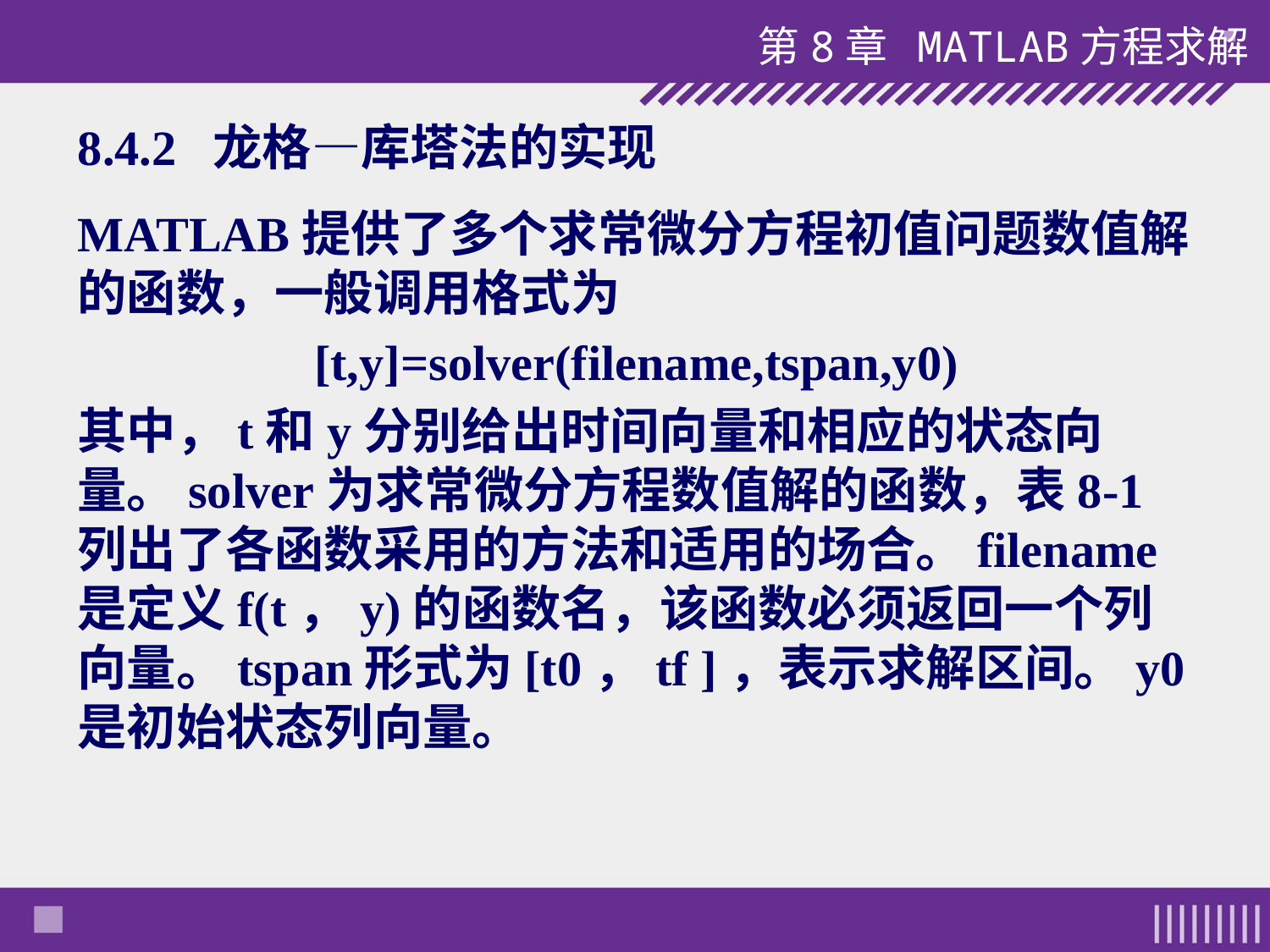

第8章  MATLAB方程求解
# 8.4.2  龙格—库塔法的实现
MATLAB提供了多个求常微分方程初值问题数值解的函数，一般调用格式为
[t,y]=solver(filename,tspan,y0)
其中，t和y分别给出时间向量和相应的状态向量。solver为求常微分方程数值解的函数，表8-1列出了各函数采用的方法和适用的场合。filename是定义f(t，y)的函数名，该函数必须返回一个列向量。tspan形式为[t0，tf ]，表示求解区间。y0是初始状态列向量。